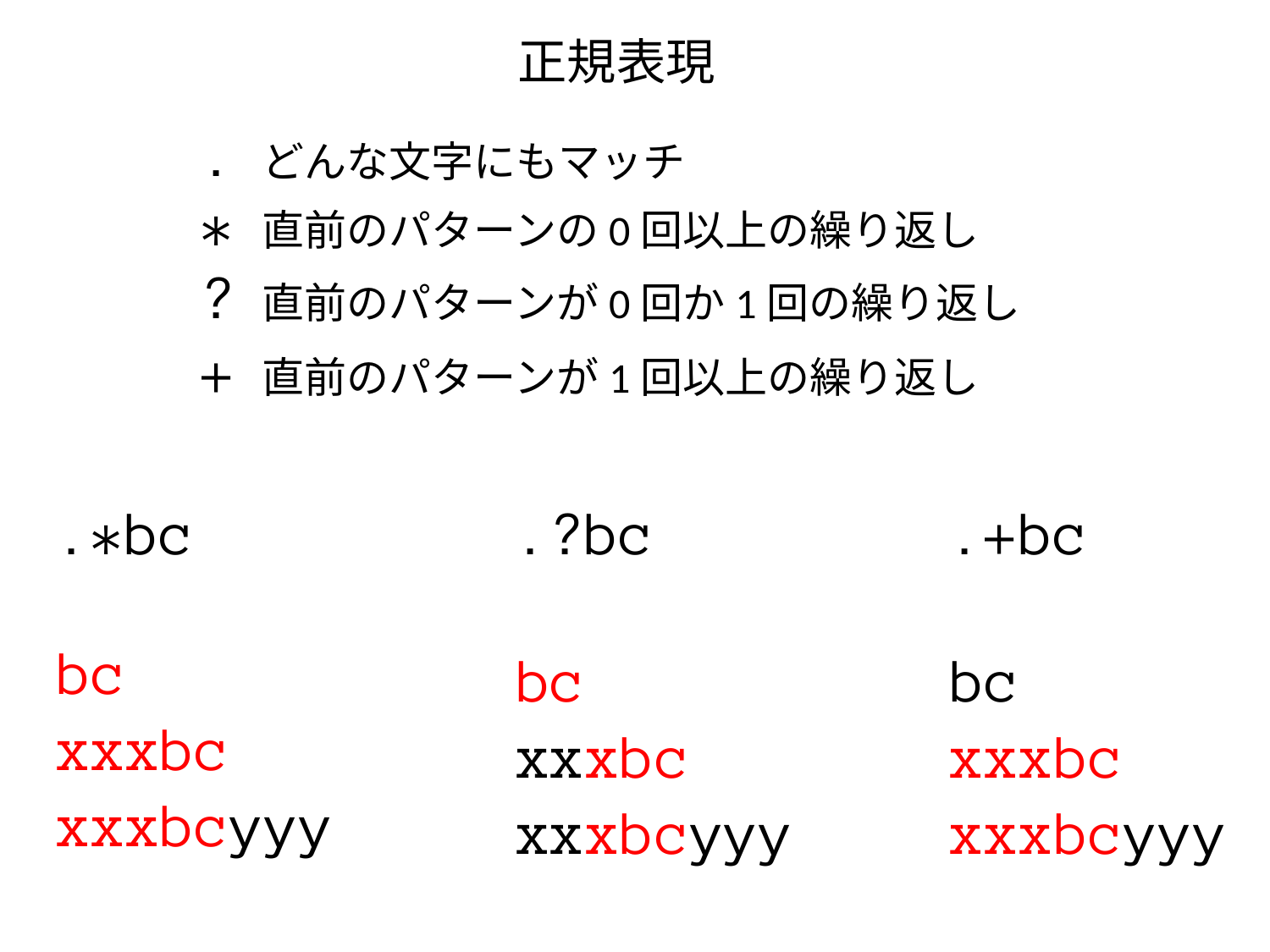

正規表現
.
どんな文字にもマッチ
*
直前のパターンの0回以上の繰り返し
?
直前のパターンが0回か1回の繰り返し
+
直前のパターンが1回以上の繰り返し
.+bc
.*bc
.?bc
bc
xxxbc
xxxbcyyy
bc
xxxbc
xxxbcyyy
bc
xxxbc
xxxbcyyy